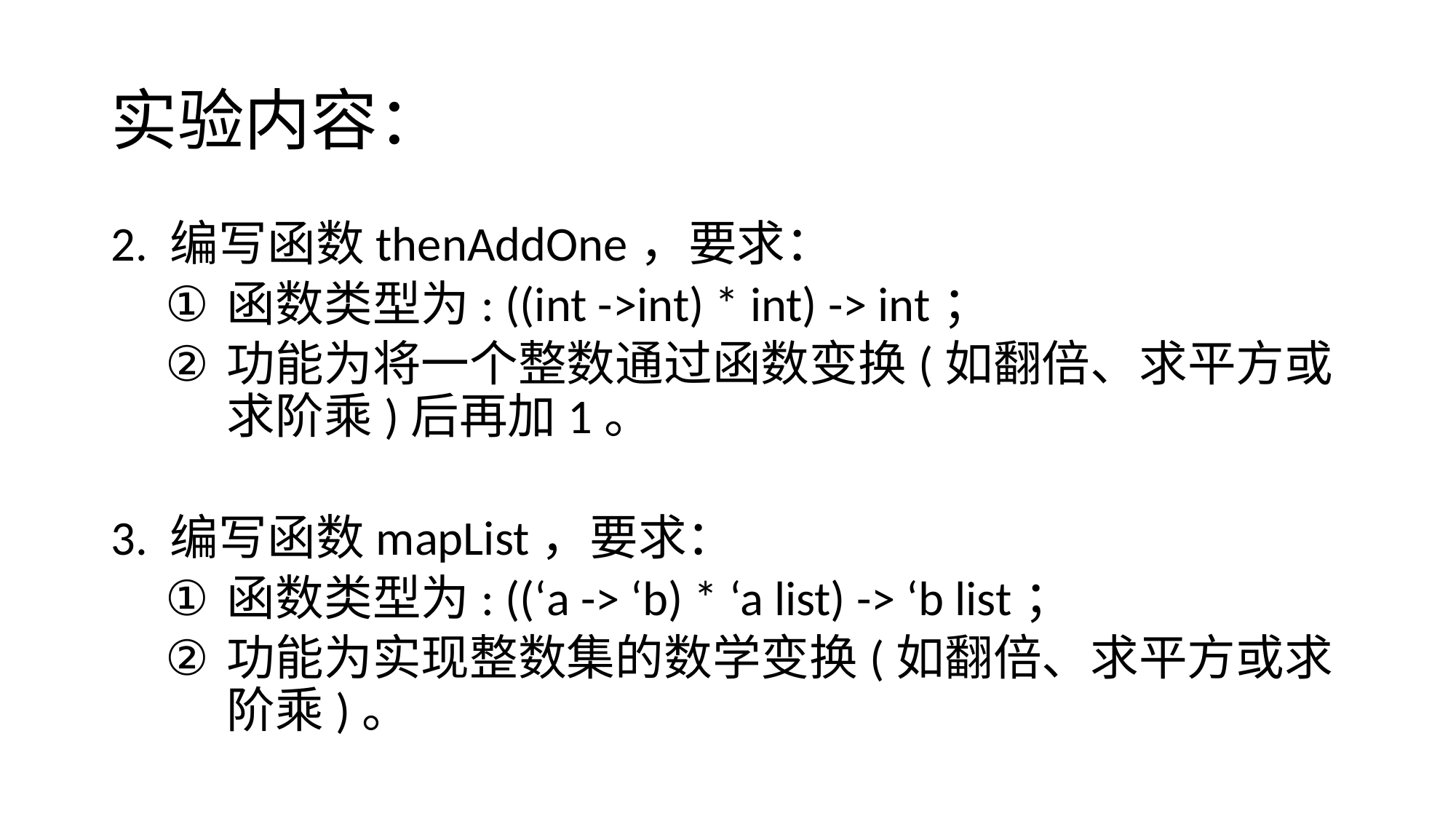

# 实验内容：
2. 编写函数thenAddOne，要求：
函数类型为: ((int ->int) * int) -> int；
功能为将一个整数通过函数变换(如翻倍、求平方或求阶乘)后再加1。
3. 编写函数mapList，要求：
函数类型为: ((‘a -> ‘b) * ‘a list) -> ‘b list；
功能为实现整数集的数学变换(如翻倍、求平方或求阶乘)。